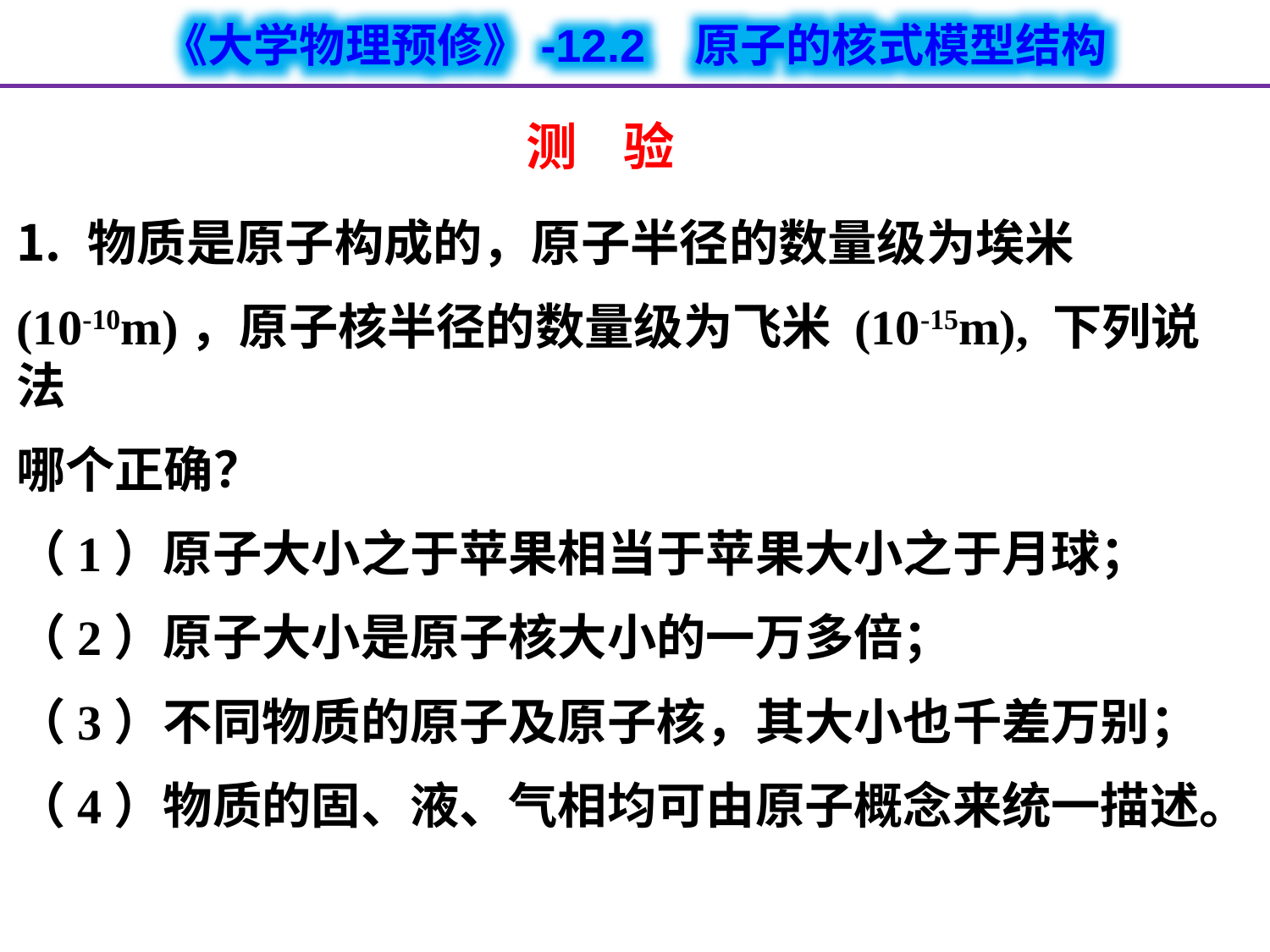

测    验
物质是原子构成的，原子半径的数量级为埃米
(10-10m)，原子核半径的数量级为飞米 (10-15m), 下列说法
哪个正确？
（1）原子大小之于苹果相当于苹果大小之于月球；
（2）原子大小是原子核大小的一万多倍；
（3）不同物质的原子及原子核，其大小也千差万别；
（4）物质的固、液、气相均可由原子概念来统一描述。